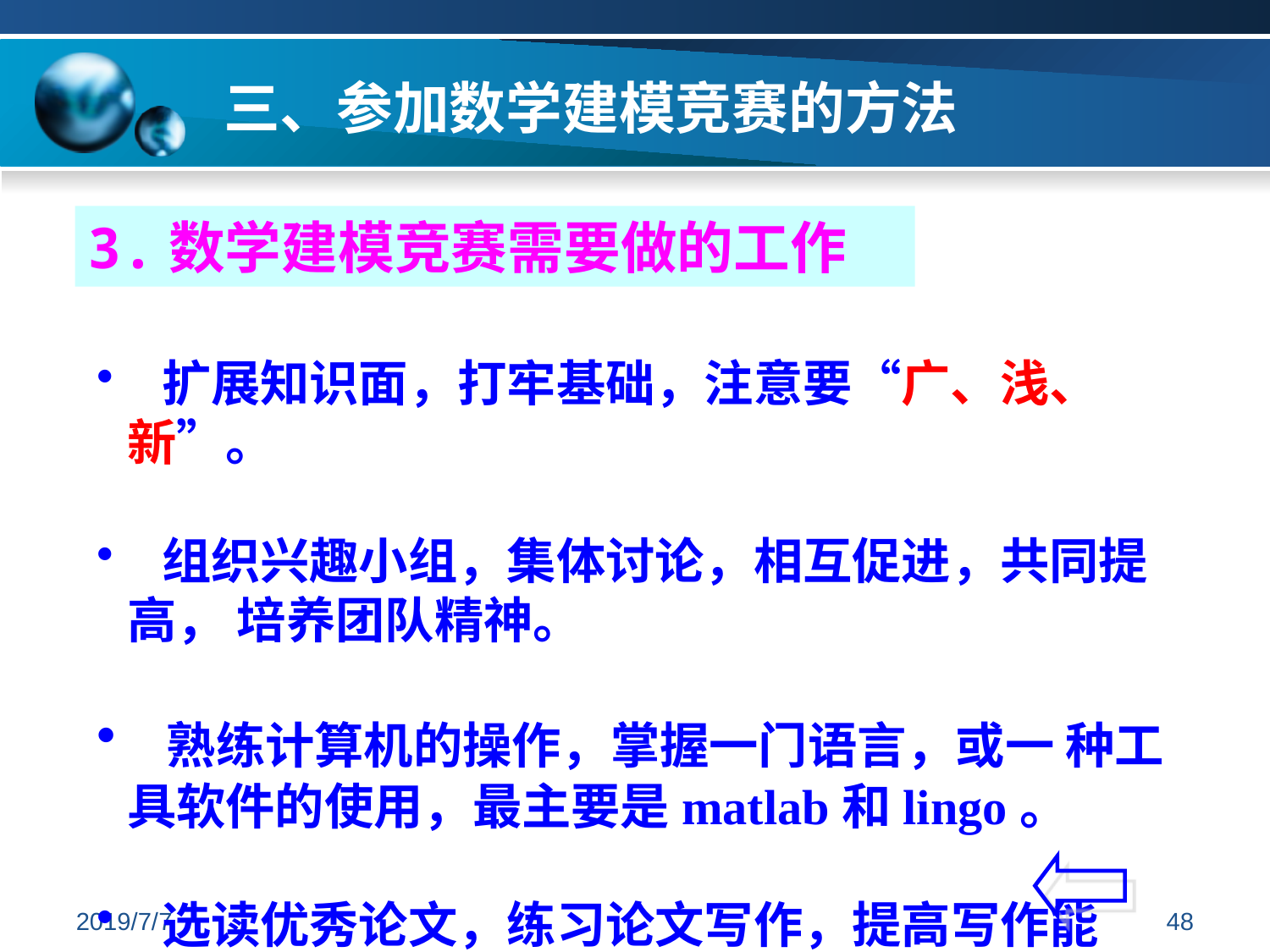

三、参加数学建模竞赛的方法
3.数学建模竞赛需要做的工作
  扩展知识面，打牢基础，注意要“广、浅、新”。

  组织兴趣小组，集体讨论，相互促进，共同提  高， 培养团队精神。

  熟练计算机的操作，掌握一门语言，或一 种工具软件的使用，最主要是matlab和lingo。

  选读优秀论文，练习论文写作，提高写作能力。

2019/7/7
48